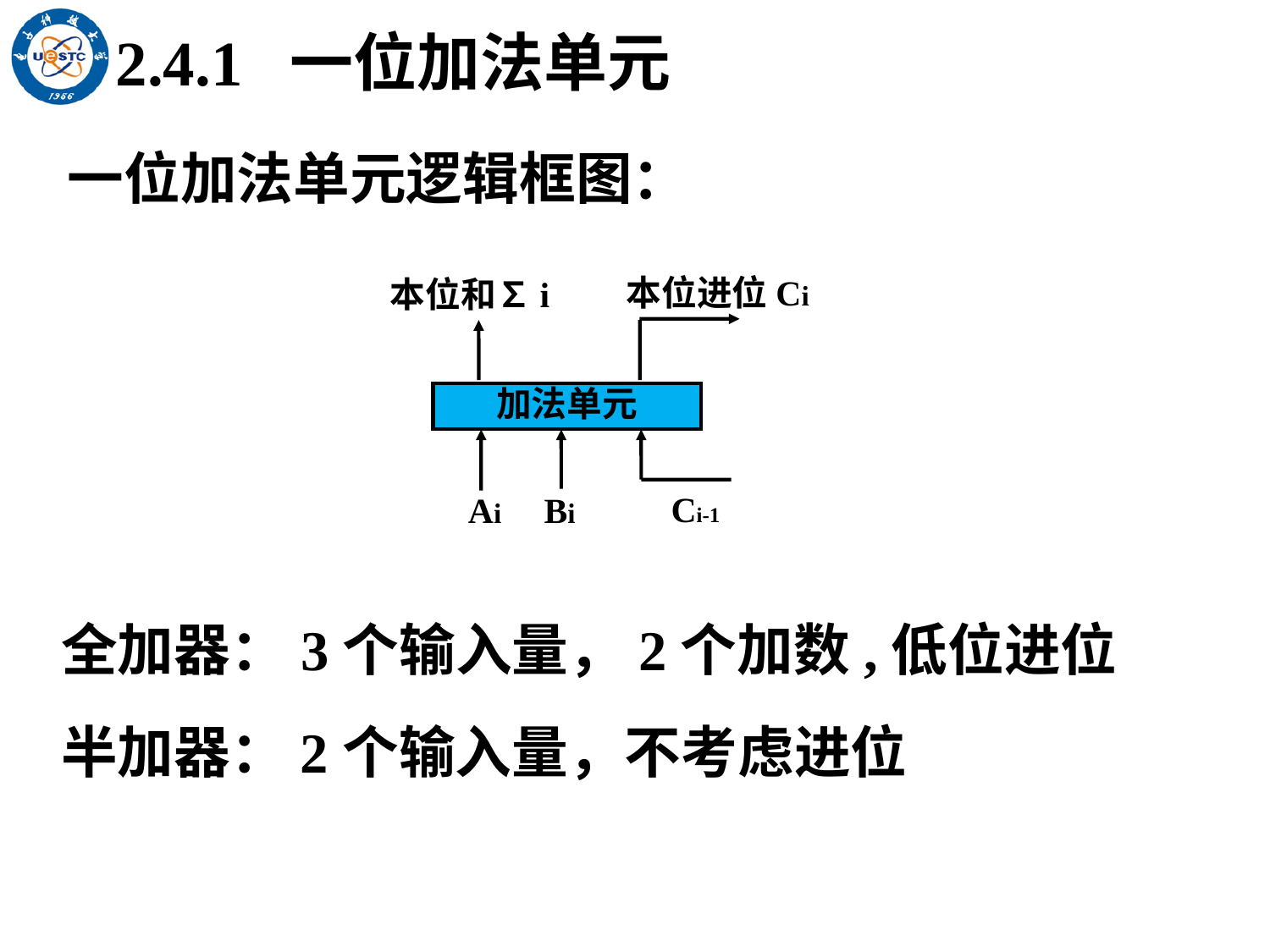

2.4.1  一位加法单元
一位加法单元逻辑框图：
本位进位Ci
本位和∑i

加法单元

Ci-1
Ai     Bi
全加器：3个输入量，2个加数,低位进位
半加器：2个输入量，不考虑进位